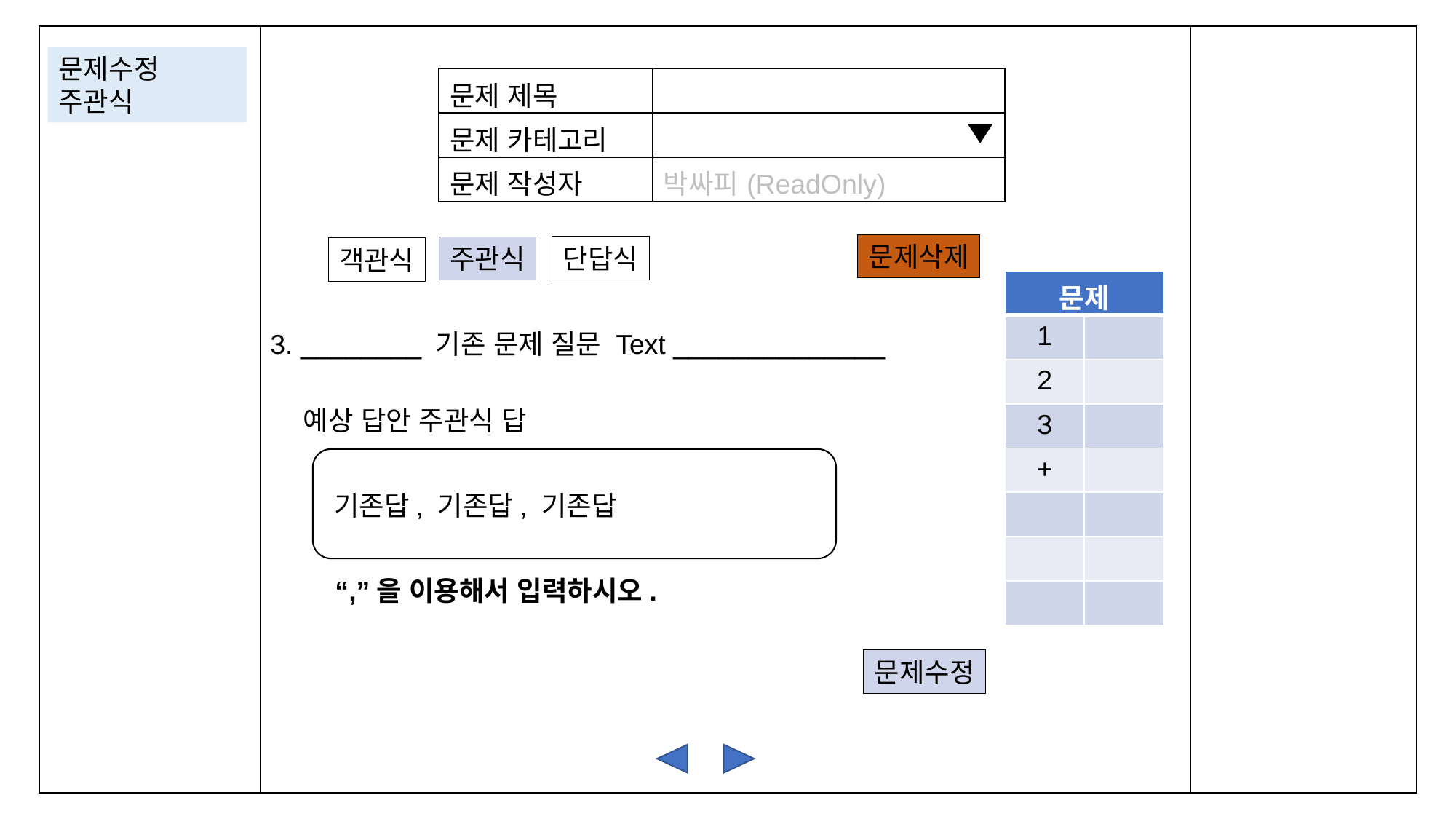

문제수정
주관식
| 문제 제목 |  |
| --- | --- |
| 문제 카테고리 |  |
| 문제 작성자 | 박싸피(ReadOnly) |

문제삭제
단답식
주관식
객관식
| 문제 |  |
| --- | --- |
| 1 |  |
| 2 |  |
| 3 |  |
| + |  |
|  |  |
|  |  |
|  |  |
3. ________ 기존 문제 질문 Text ______________
예상 답안 주관식 답

기존답, 기존답, 기존답
“,”을 이용해서 입력하시오.
문제수정